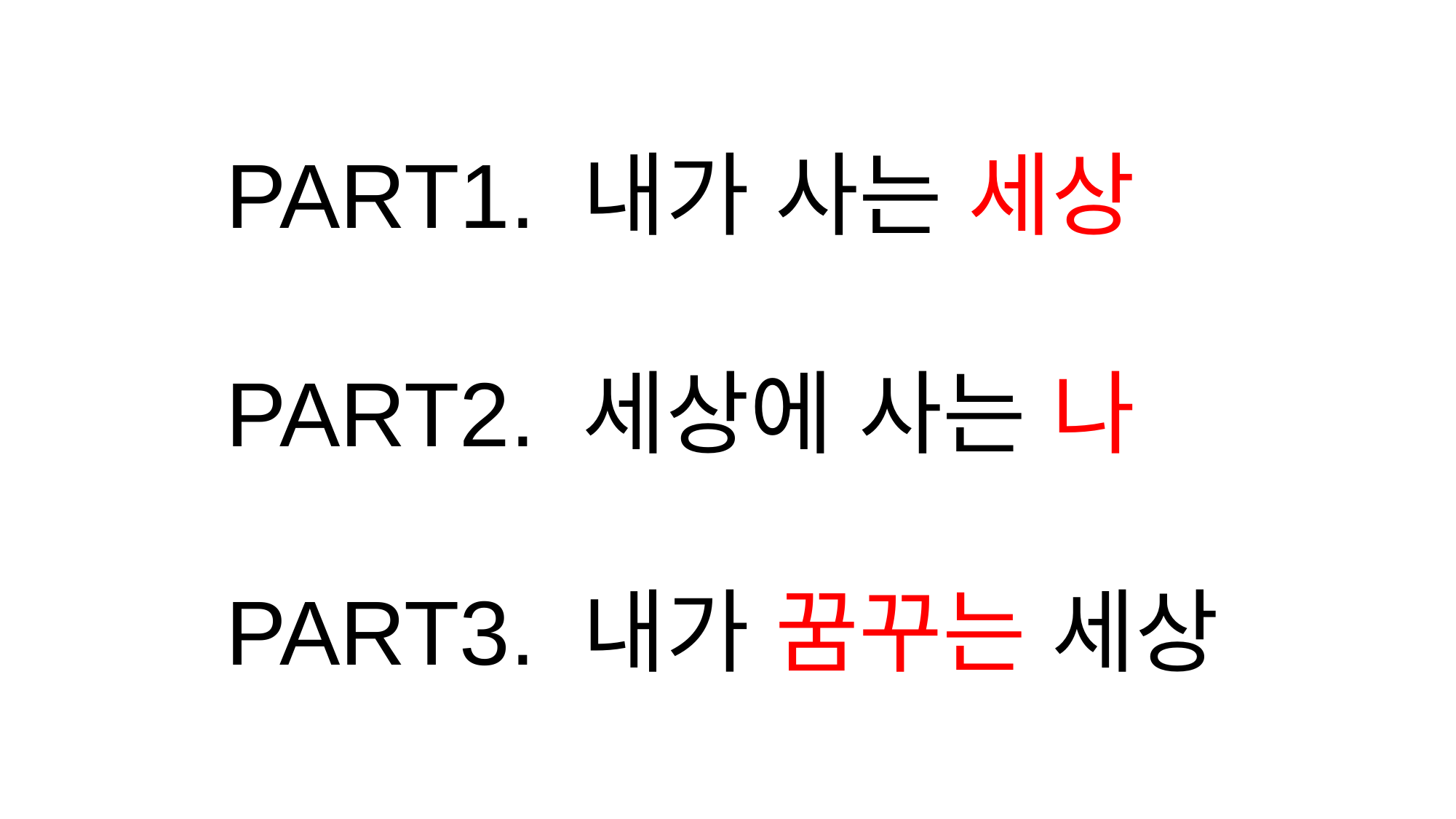

PART1. 내가 사는 세상

PART2. 세상에 사는 나

PART3. 내가 꿈꾸는 세상